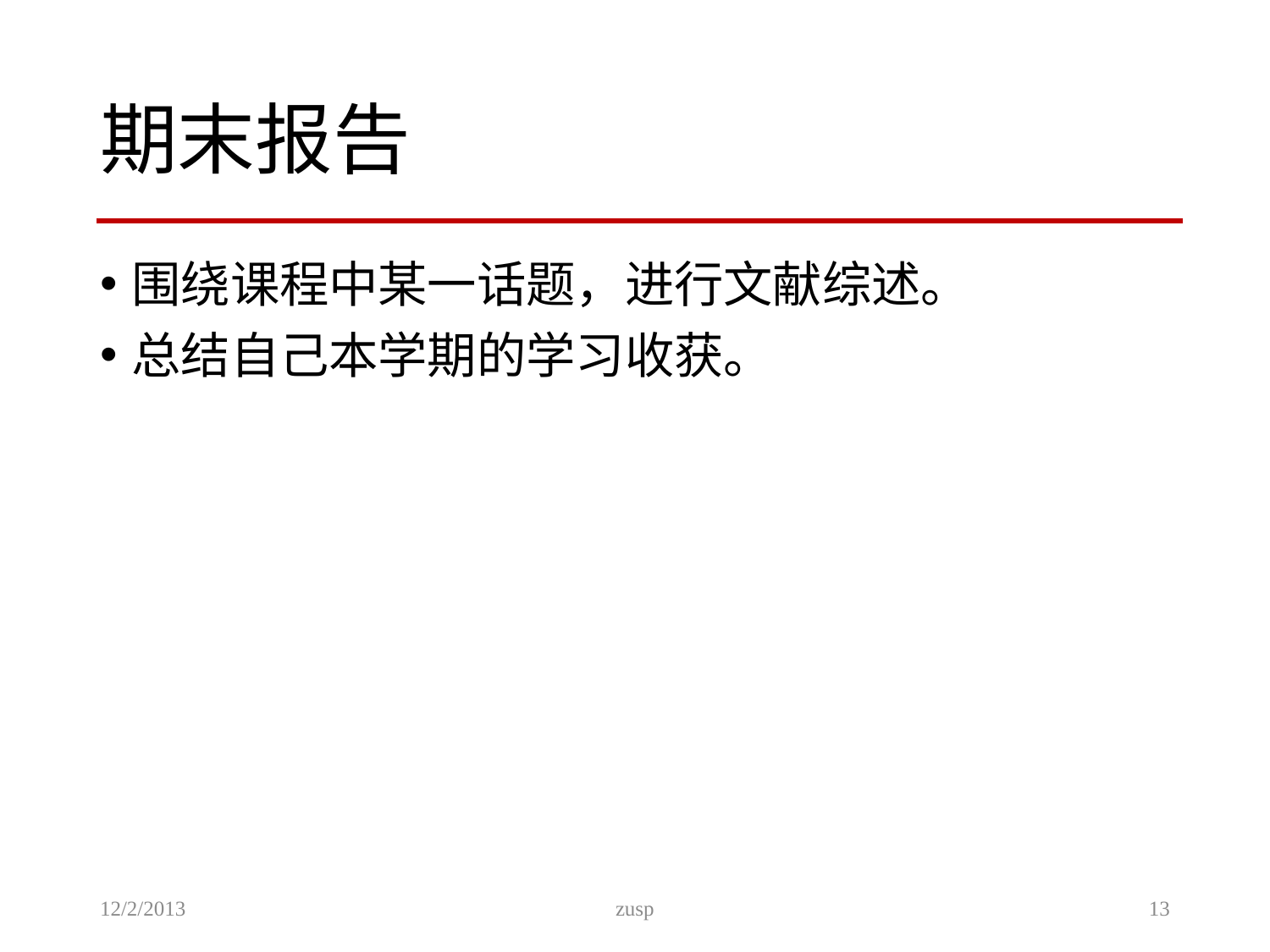

# 期末报告
围绕课程中某一话题，进行文献综述。
总结自己本学期的学习收获。
12/2/2013
zusp
13